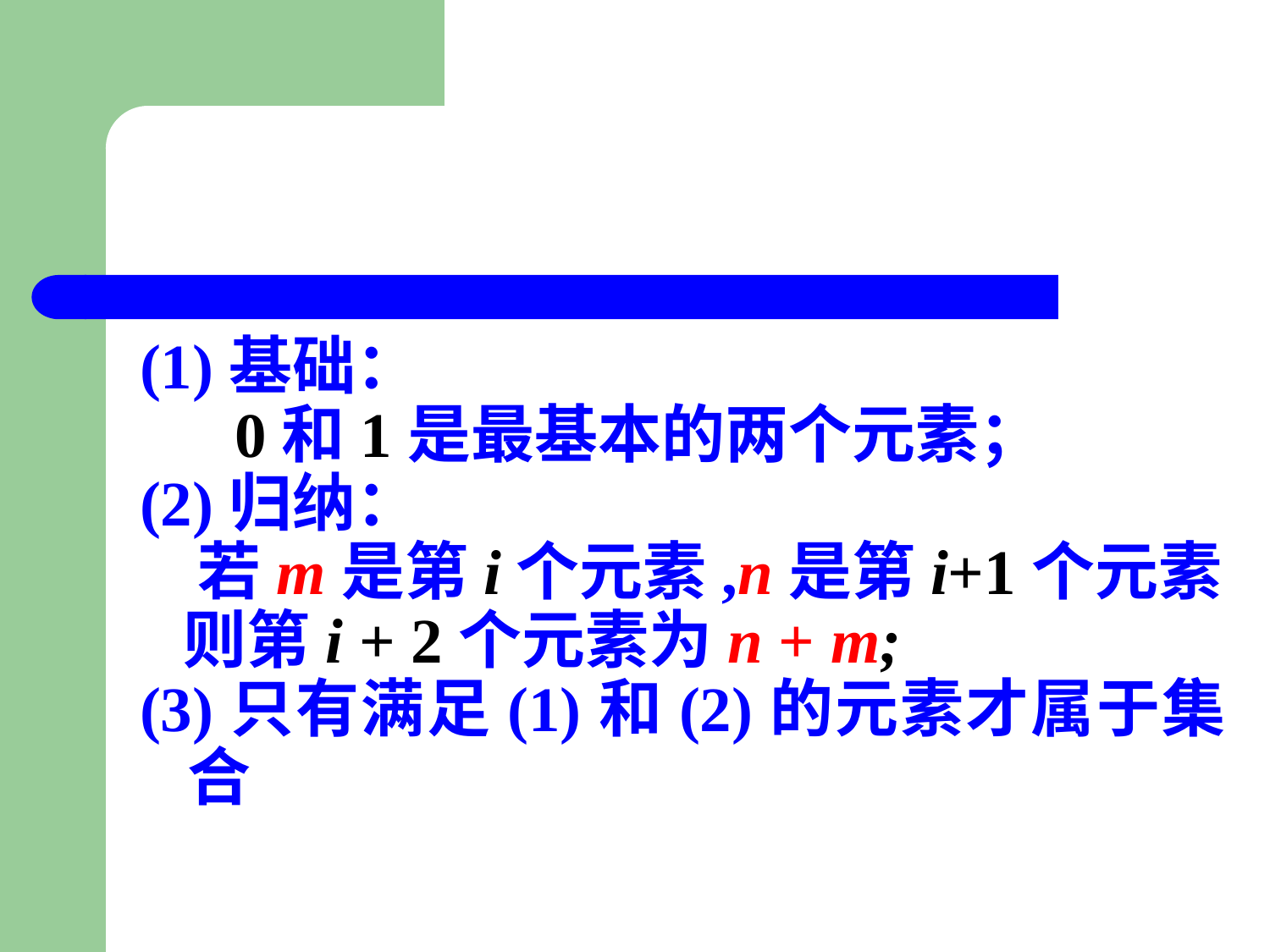

#
(1)基础：
      0和1是最基本的两个元素；
(2)归纳：
   若m是第i个元素,n是第i+1个元素
  则第i + 2个元素为n + m;
(3)只有满足(1)和(2)的元素才属于集合